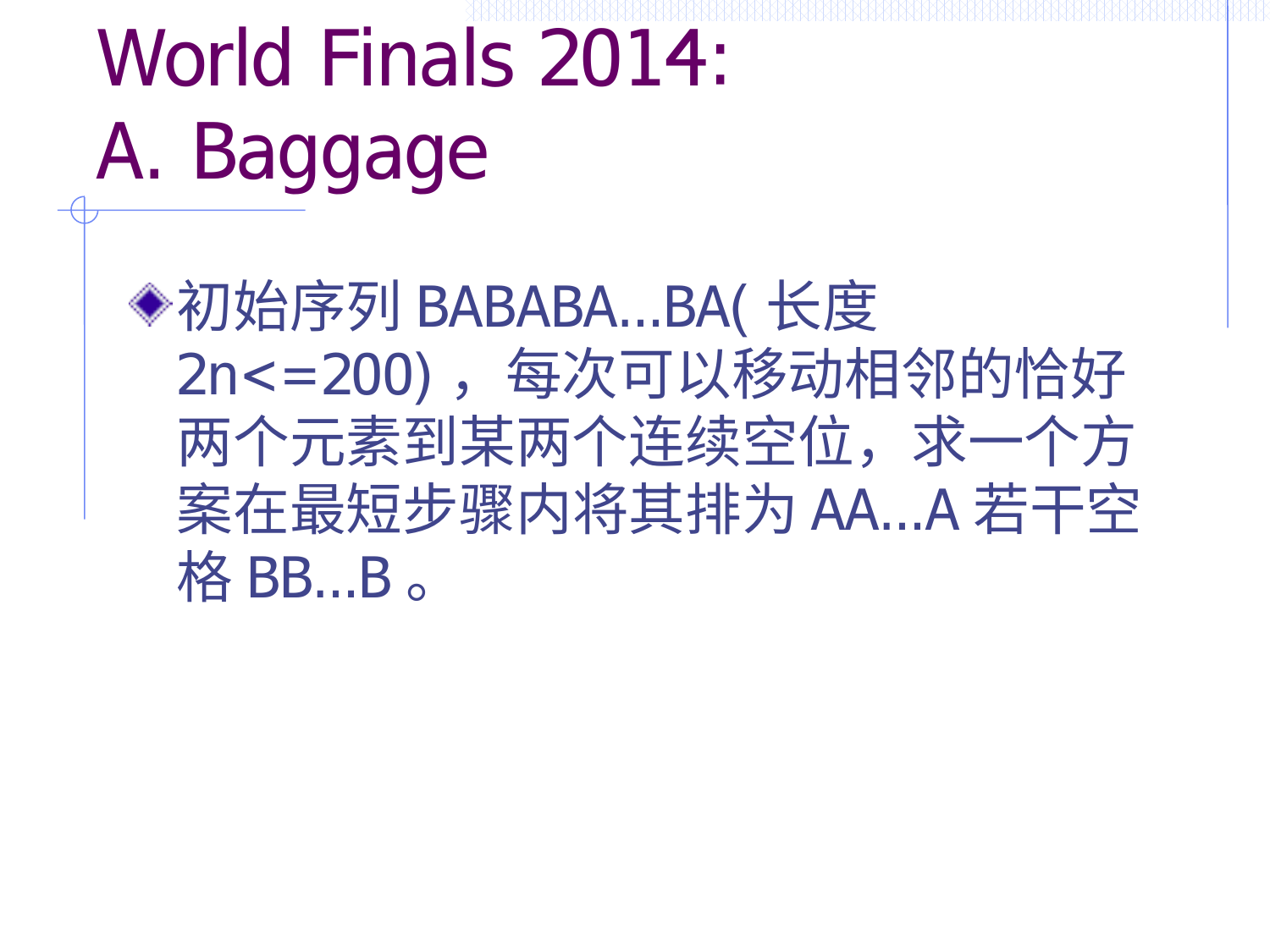

# World Finals 2014: A. Baggage
初始序列BABABA…BA(长度2n<=200)，每次可以移动相邻的恰好两个元素到某两个连续空位，求一个方案在最短步骤内将其排为AA…A若干空格BB…B。